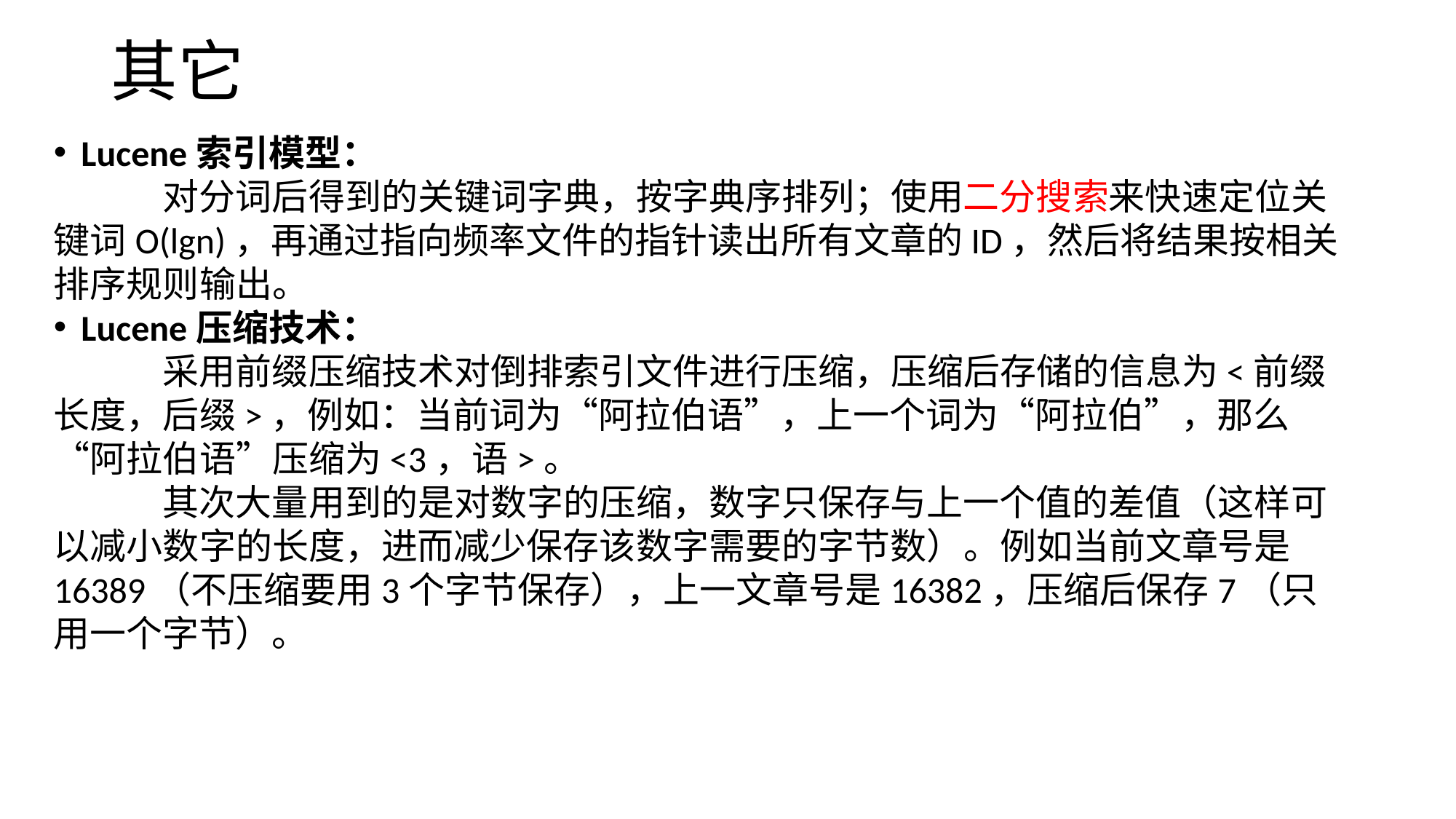

# 其它
Lucene索引模型：
	对分词后得到的关键词字典，按字典序排列；使用二分搜索来快速定位关键词O(lgn)，再通过指向频率文件的指针读出所有文章的ID，然后将结果按相关排序规则输出。
Lucene压缩技术：
	采用前缀压缩技术对倒排索引文件进行压缩，压缩后存储的信息为<前缀长度，后缀>，例如：当前词为“阿拉伯语”，上一个词为“阿拉伯”，那么“阿拉伯语”压缩为<3，语>。
	其次大量用到的是对数字的压缩，数字只保存与上一个值的差值（这样可以减小数字的长度，进而减少保存该数字需要的字节数）。例如当前文章号是16389（不压缩要用3个字节保存），上一文章号是16382，压缩后保存7（只用一个字节）。